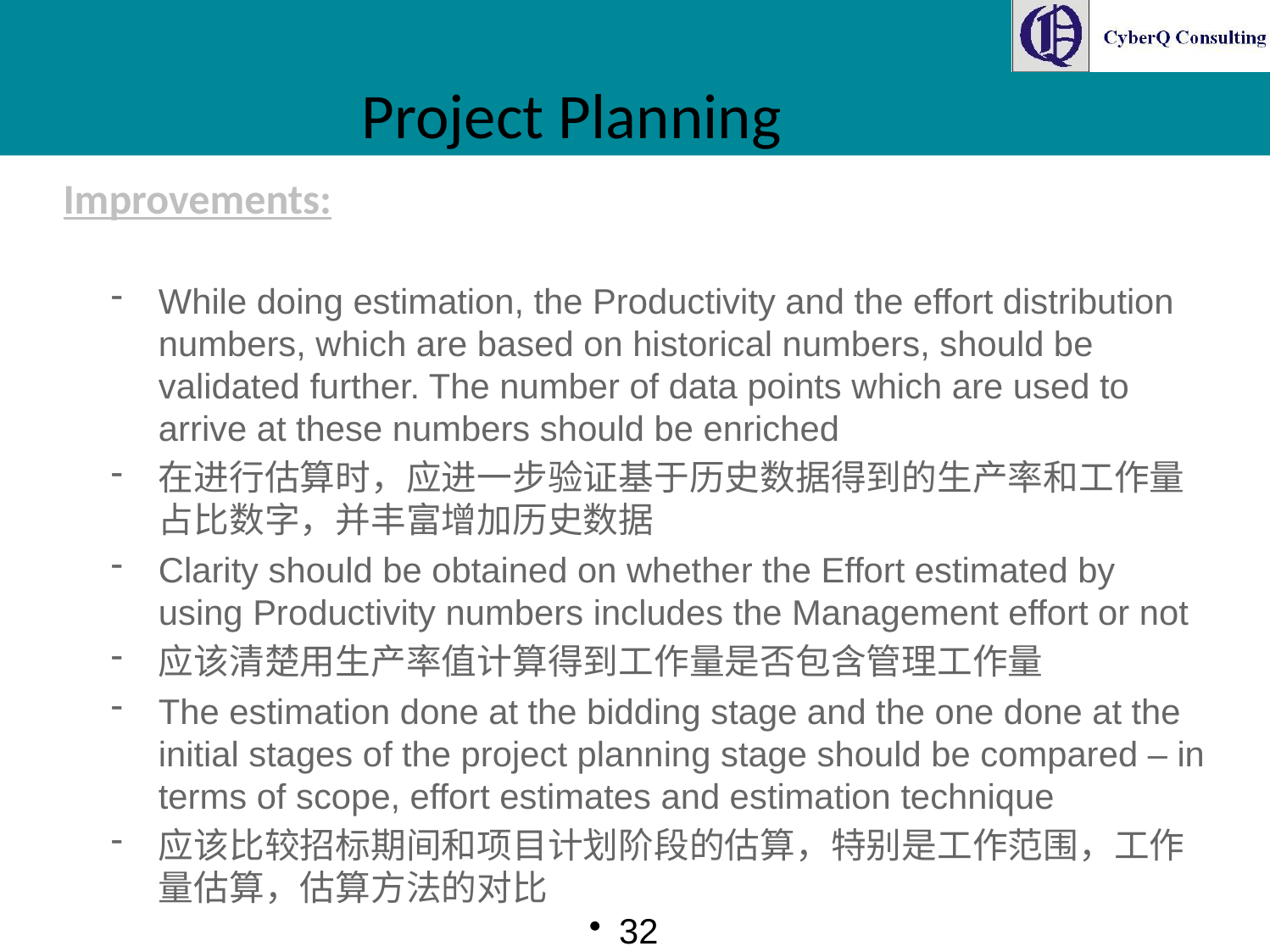

Project Planning
Improvements:

While doing estimation, the Productivity and the effort distribution numbers, which are based on historical numbers, should be validated further. The number of data points which are used to arrive at these numbers should be enriched
在进行估算时，应进一步验证基于历史数据得到的生产率和工作量占比数字，并丰富增加历史数据
Clarity should be obtained on whether the Effort estimated by using Productivity numbers includes the Management effort or not
应该清楚用生产率值计算得到工作量是否包含管理工作量
The estimation done at the bidding stage and the one done at the initial stages of the project planning stage should be compared – in terms of scope, effort estimates and estimation technique
应该比较招标期间和项目计划阶段的估算，特别是工作范围，工作量估算，估算方法的对比

32